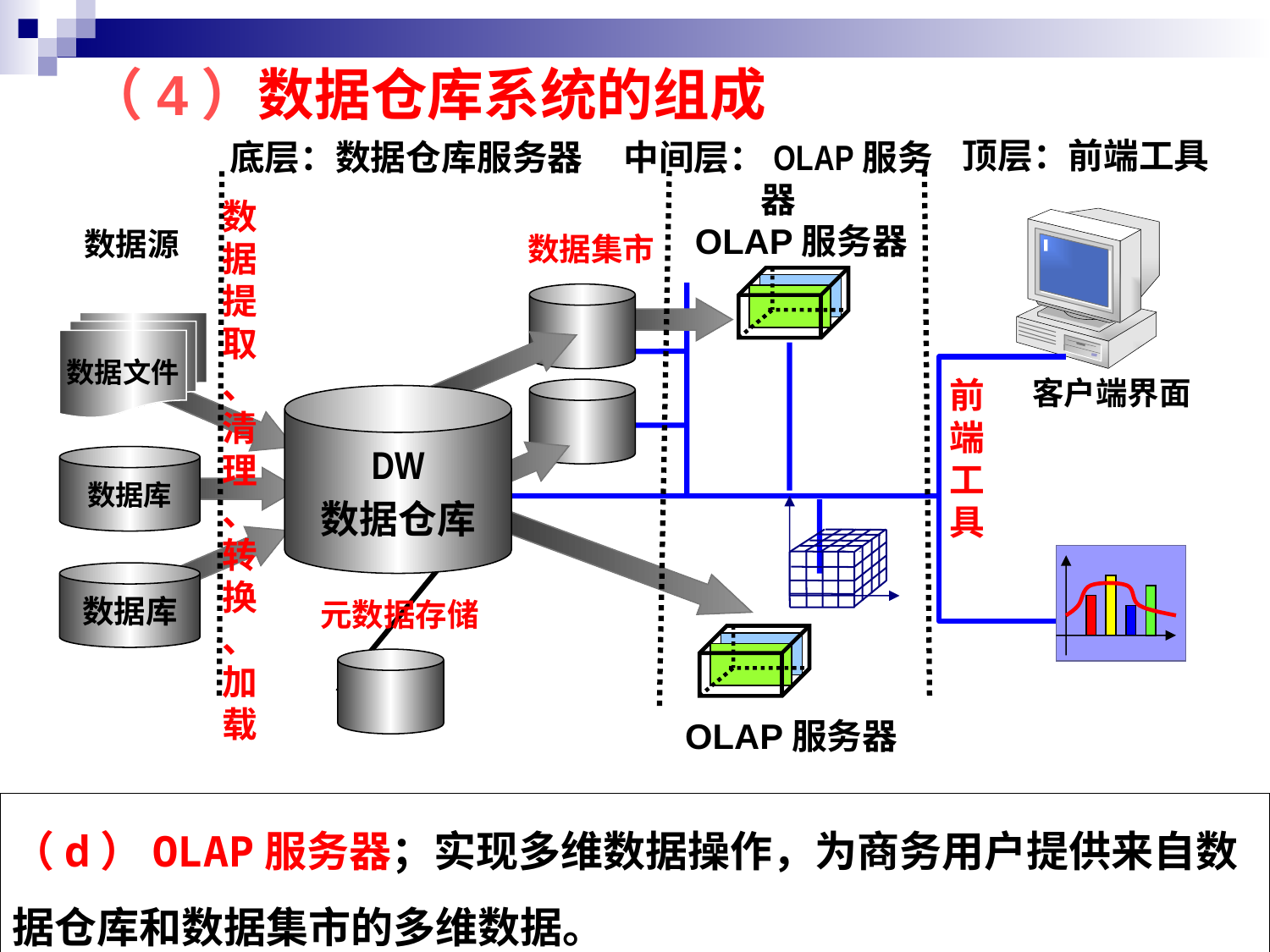

（4）数据仓库系统的组成
顶层：前端工具
底层：数据仓库服务器
中间层：OLAP服务器
数据提取、清理、转换、加载

OLAP服务器
数据源
数据集市

数据文件

前端工具
客户端界面

DW
数据仓库

数据库

数据库
元数据存储

OLAP服务器
（d）OLAP服务器；实现多维数据操作，为商务用户提供来自数据仓库和数据集市的多维数据。